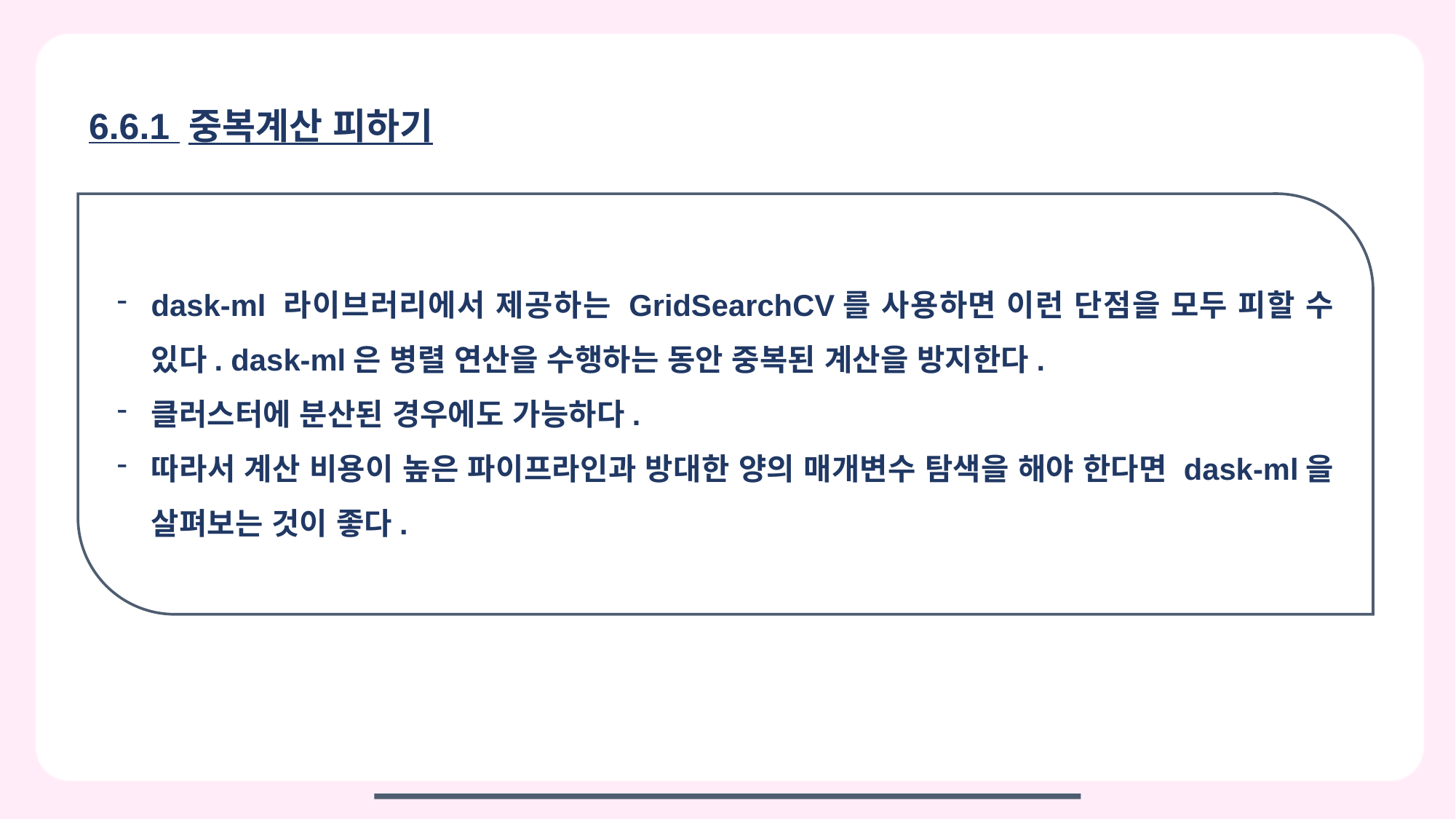

6.6.1 중복계산 피하기
dask-ml 라이브러리에서 제공하는 GridSearchCV를 사용하면 이런 단점을 모두 피할 수 있다. dask-ml은 병렬 연산을 수행하는 동안 중복된 계산을 방지한다.
클러스터에 분산된 경우에도 가능하다.
따라서 계산 비용이 높은 파이프라인과 방대한 양의 매개변수 탐색을 해야 한다면 dask-ml을 살펴보는 것이 좋다.